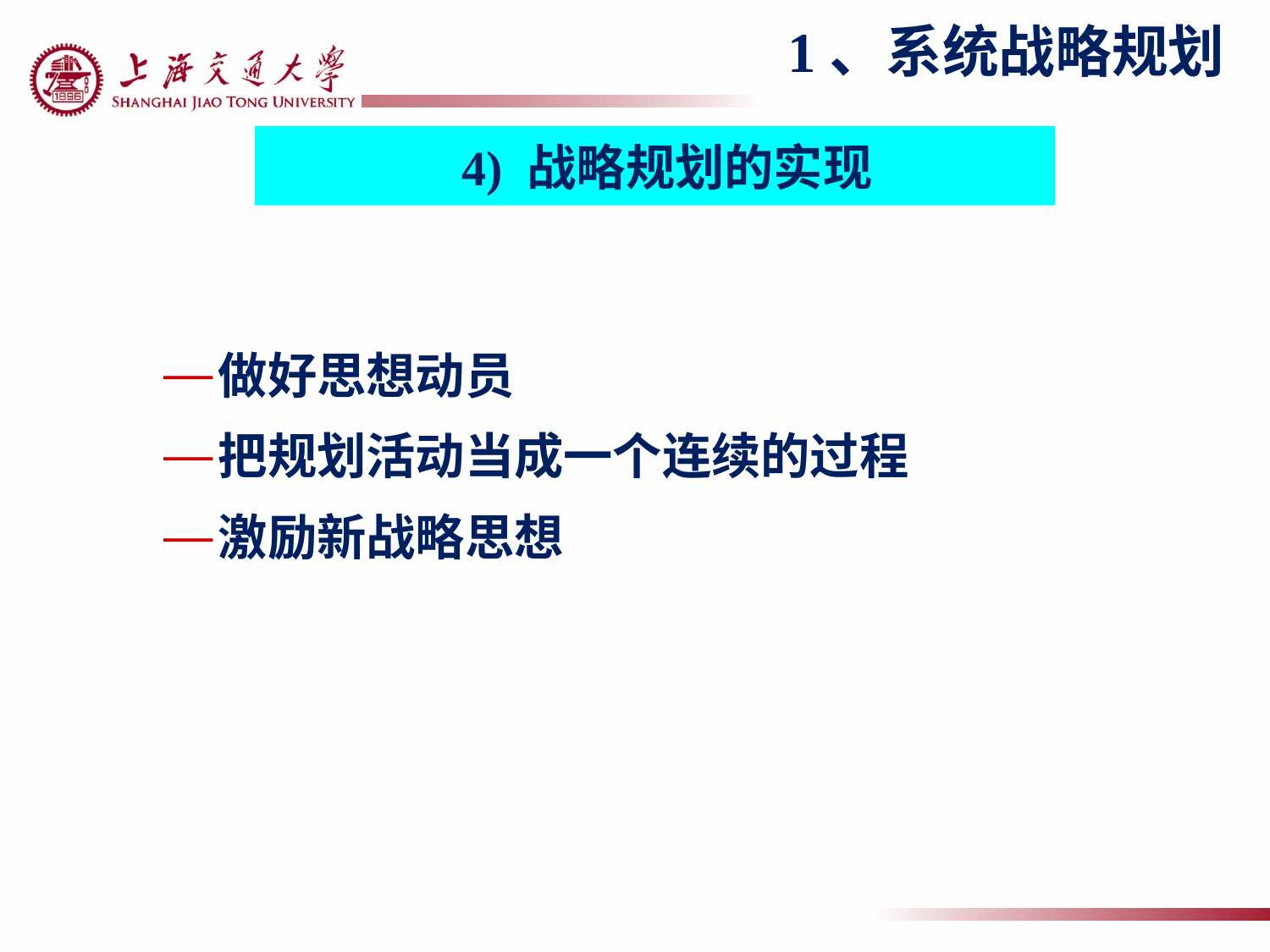

# 1、系统战略规划
  4) 战略规划的实现
做好思想动员
把规划活动当成一个连续的过程
激励新战略思想